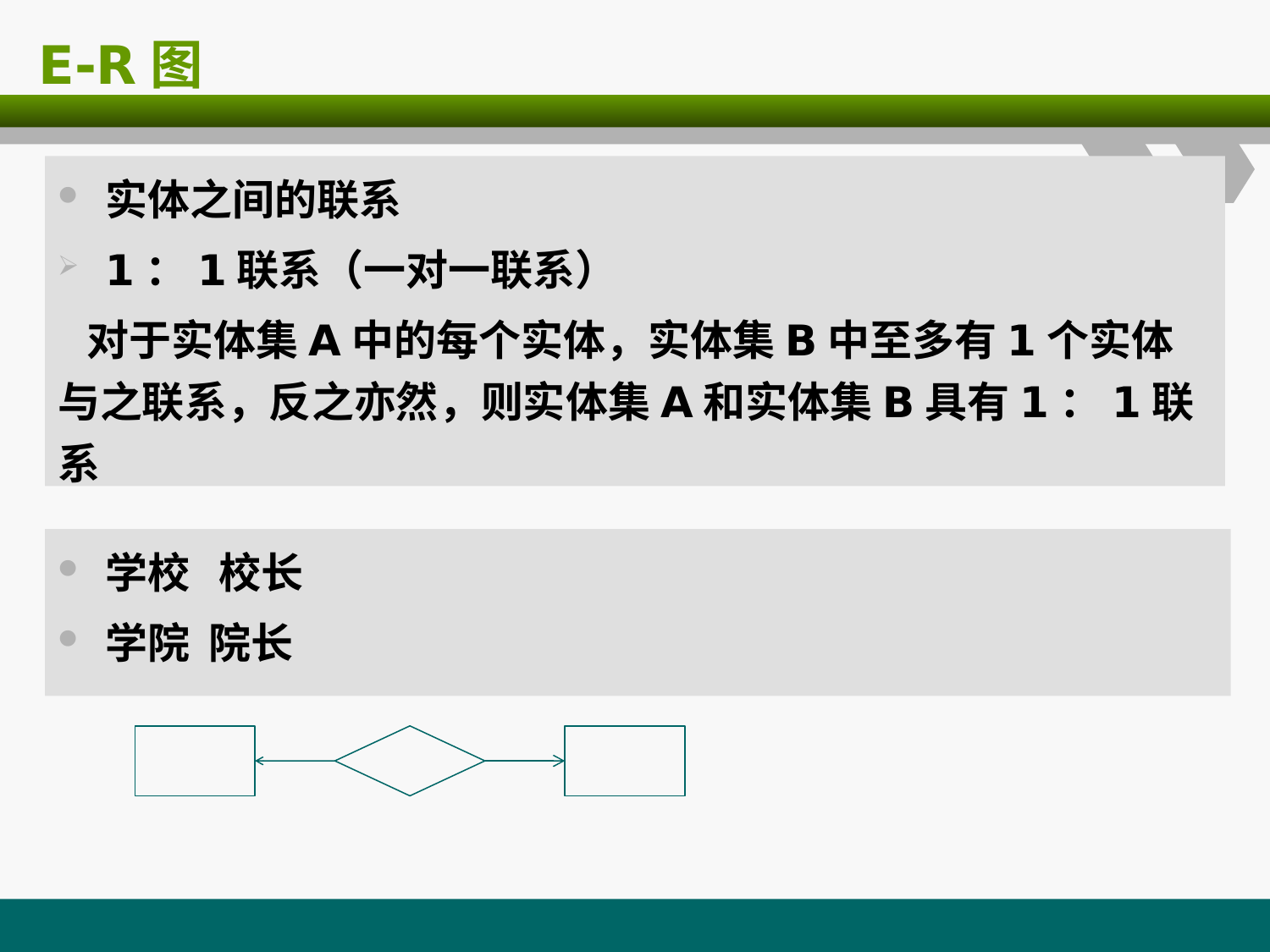

# E-R图
实体之间的联系
1：1联系（一对一联系）
  对于实体集A中的每个实体，实体集B中至多有1个实体与之联系，反之亦然，则实体集A和实体集B具有1：1联系
学校   校长
学院  院长